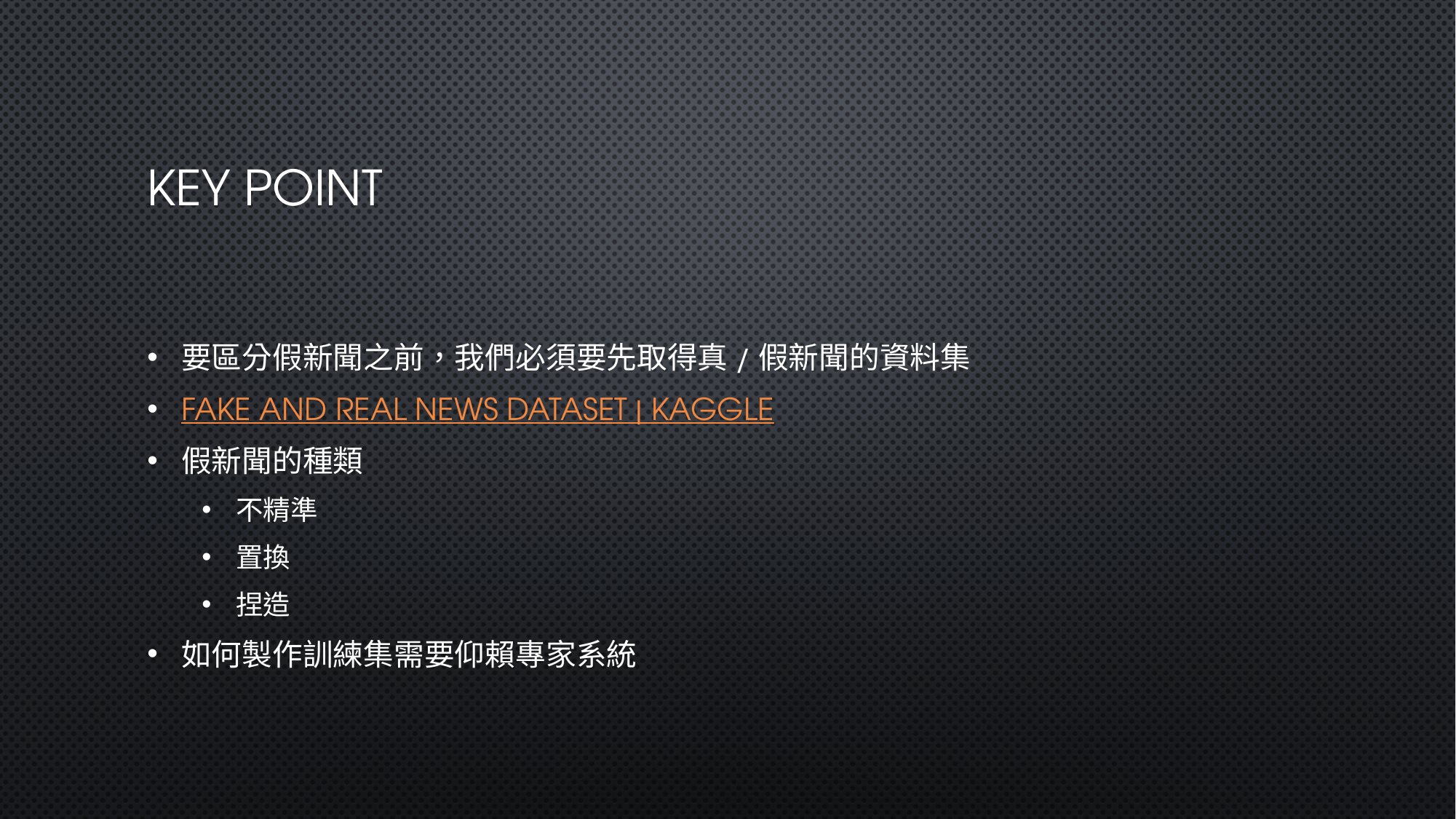

# Key point
要區分假新聞之前，我們必須要先取得真/假新聞的資料集
Fake and real news dataset | Kaggle
假新聞的種類
不精準
置換
捏造
如何製作訓練集需要仰賴專家系統